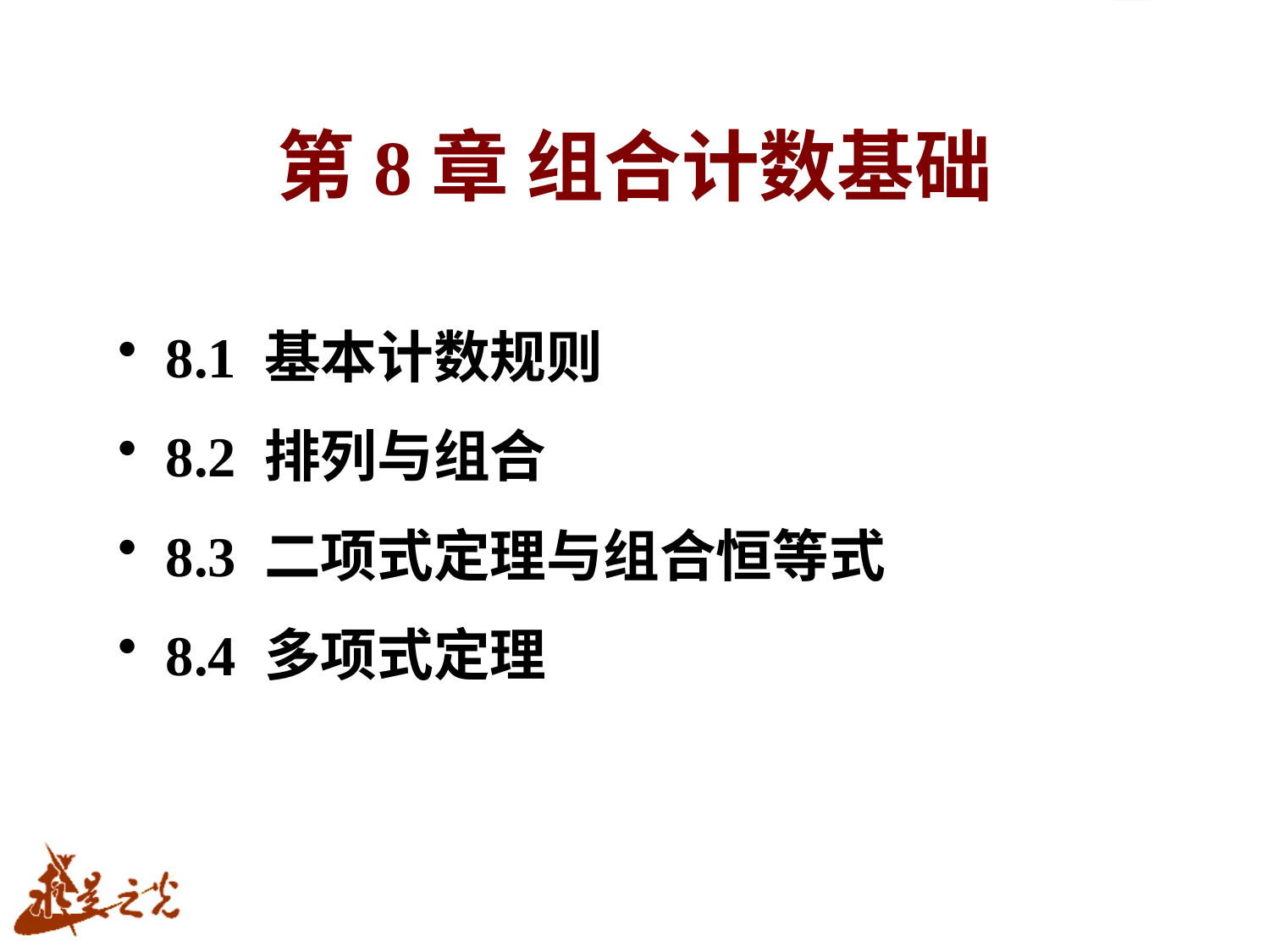

# 第8章 组合计数基础
8.1 基本计数规则
8.2 排列与组合
8.3 二项式定理与组合恒等式
8.4 多项式定理
1